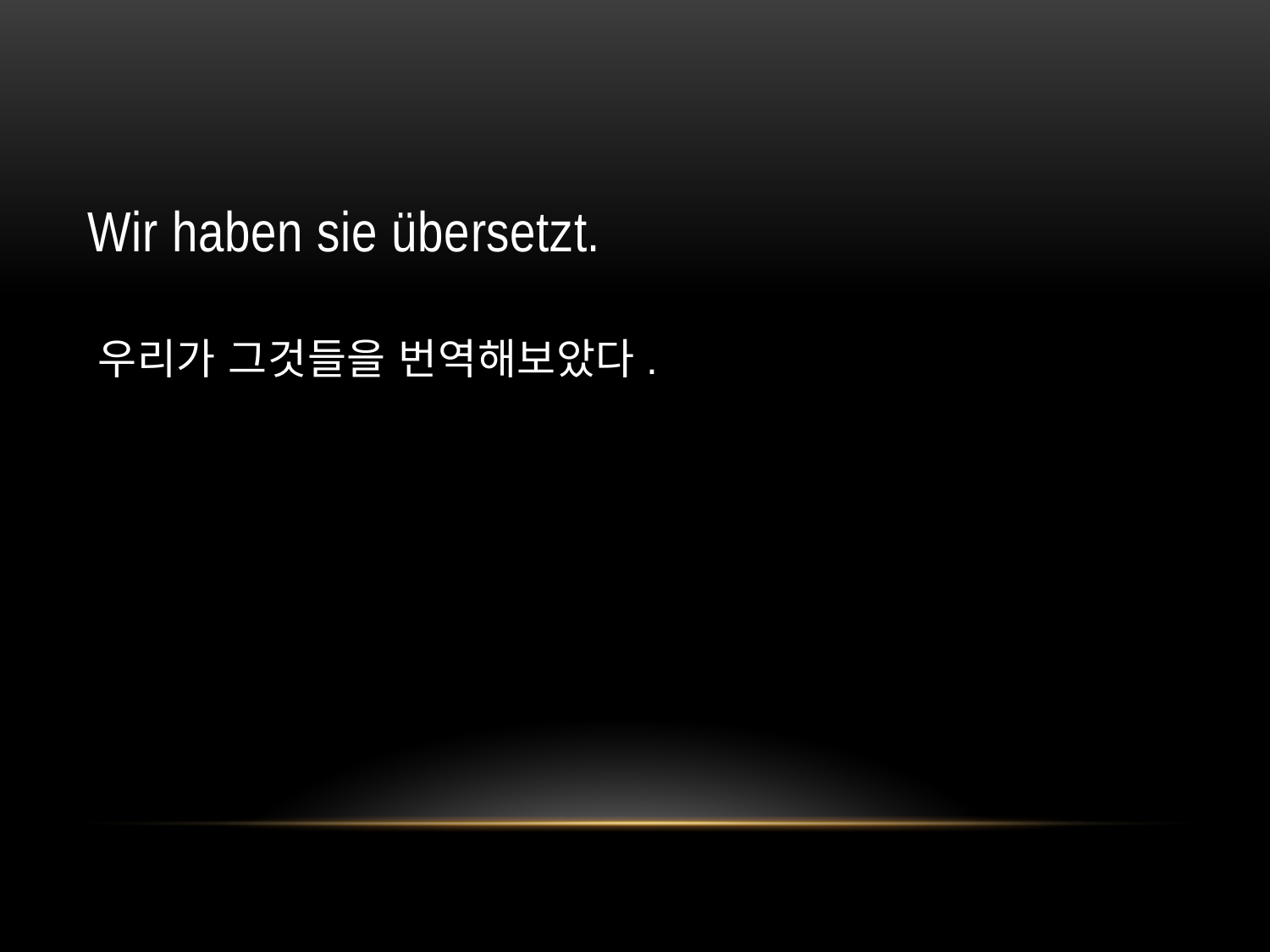

Wir haben sie übersetzt.
우리가 그것들을 번역해보았다.